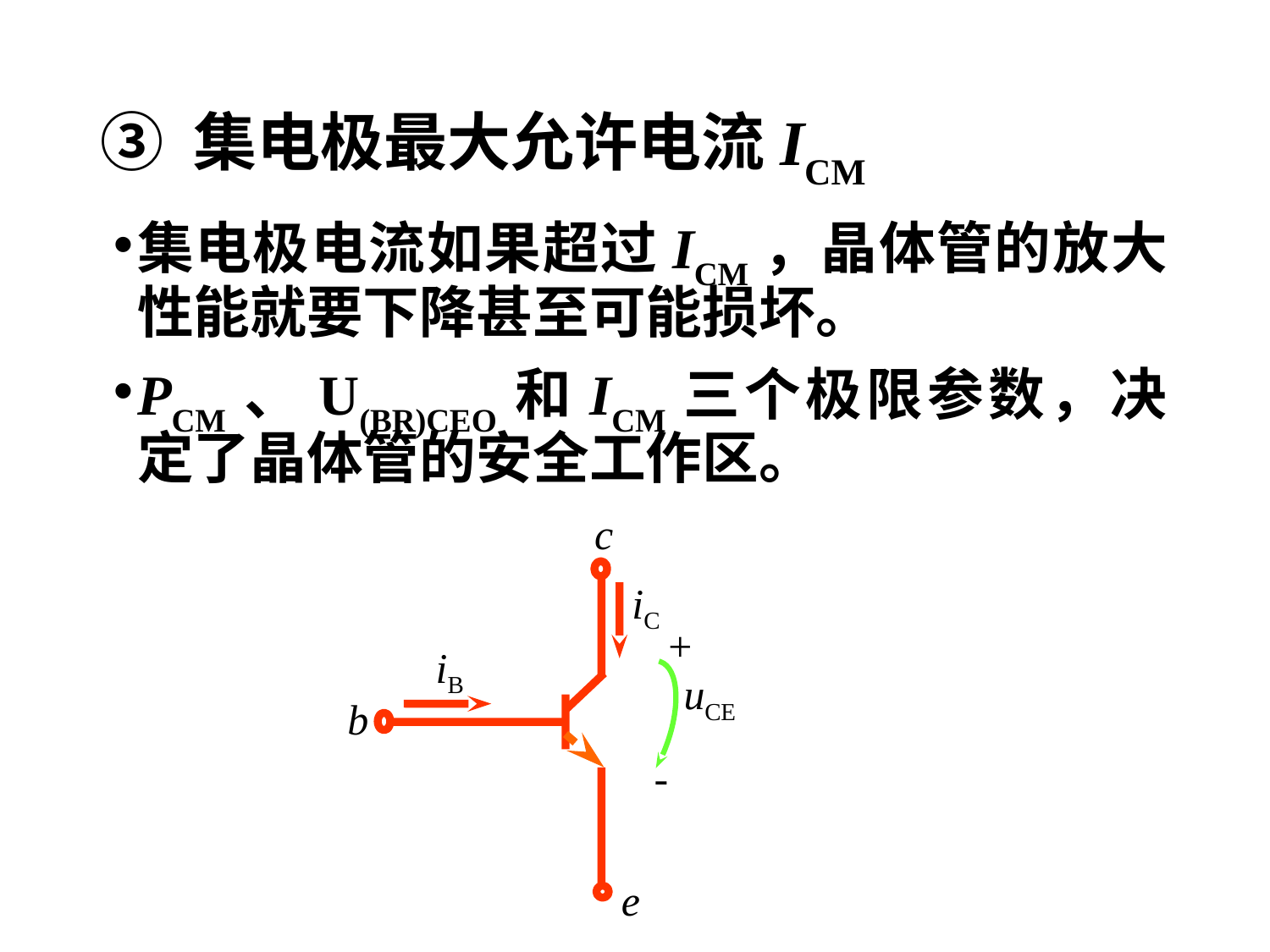

# ③ 集电极最大允许电流ICM
集电极电流如果超过ICM，晶体管的放大性能就要下降甚至可能损坏。
PCM、U(BR)CEO和ICM三个极限参数，决定了晶体管的安全工作区。

c

iC

+
iB
uCE

b

-

e